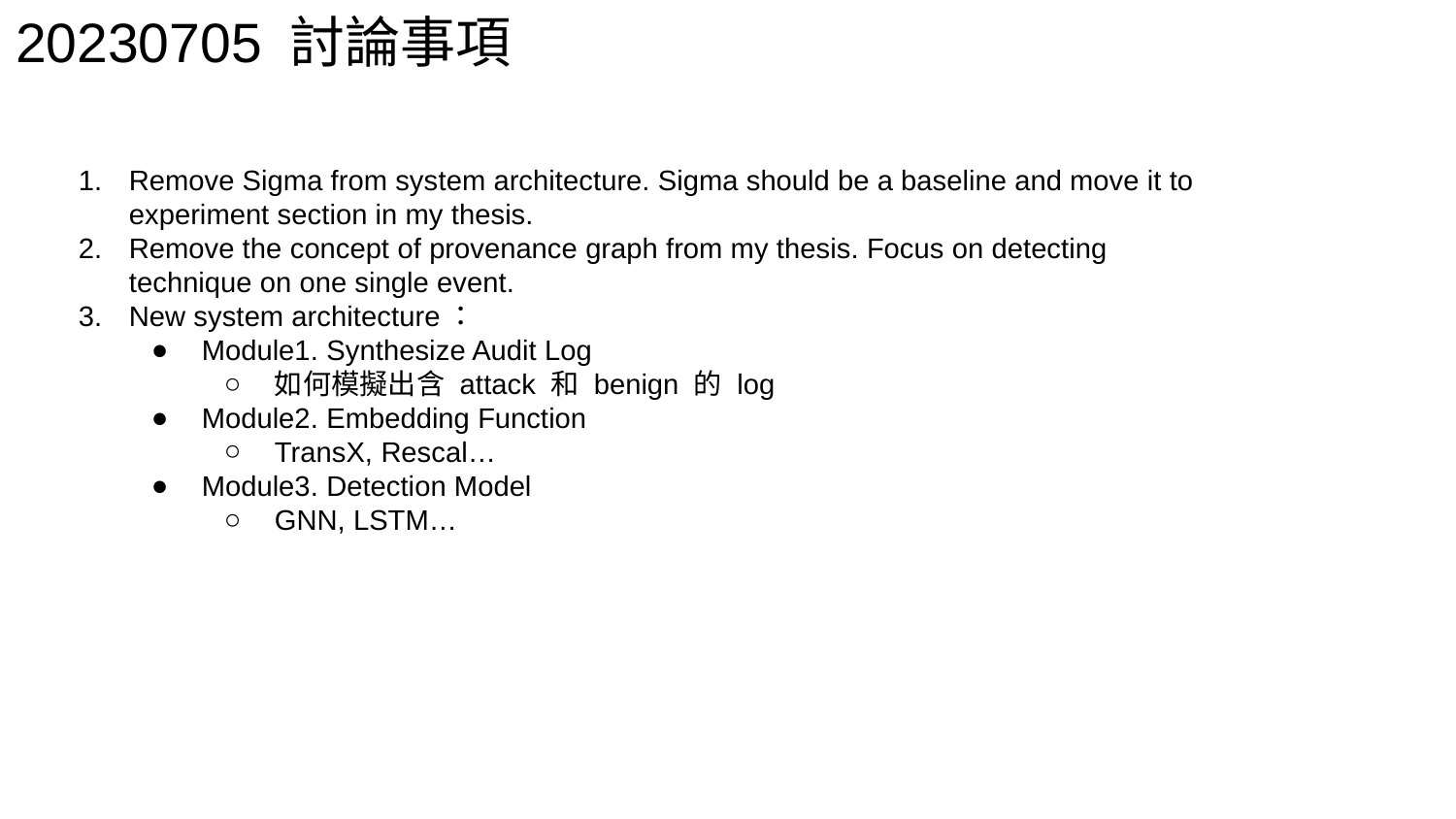

20230705 討論事項
Remove Sigma from system architecture. Sigma should be a baseline and move it to experiment section in my thesis.
Remove the concept of provenance graph from my thesis. Focus on detecting technique on one single event.
New system architecture：
Module1. Synthesize Audit Log
如何模擬出含 attack 和 benign 的 log
Module2. Embedding Function
TransX, Rescal…
Module3. Detection Model
GNN, LSTM…